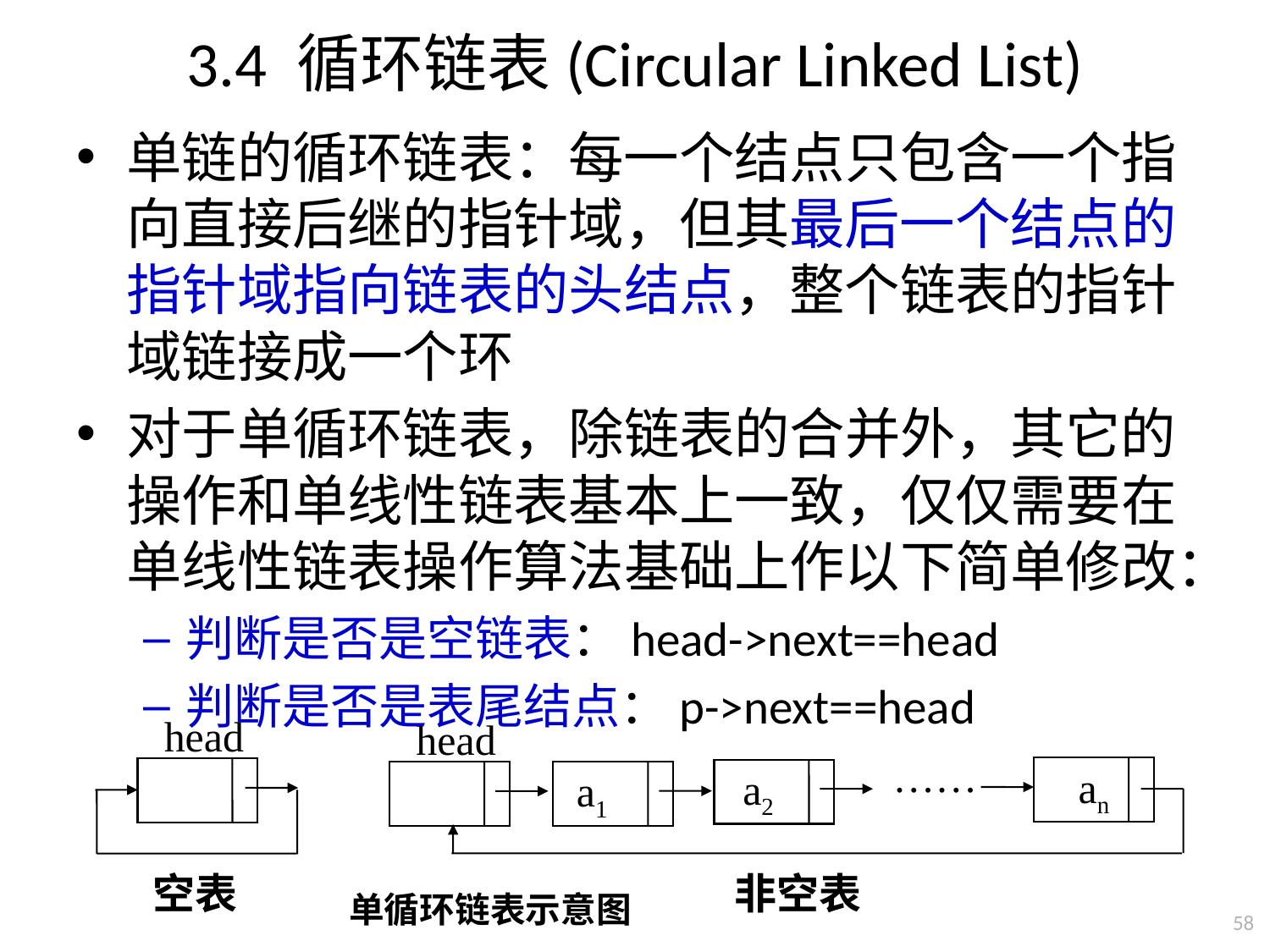

# 3.4 循环链表(Circular Linked List)
单链的循环链表：每一个结点只包含一个指向直接后继的指针域，但其最后一个结点的指针域指向链表的头结点，整个链表的指针域链接成一个环
对于单循环链表，除链表的合并外，其它的操作和单线性链表基本上一致，仅仅需要在单线性链表操作算法基础上作以下简单修改：
判断是否是空链表：head->next==head
判断是否是表尾结点：p->next==head

head

head

……

an

a2

a1

非空表

空表
单循环链表示意图
58